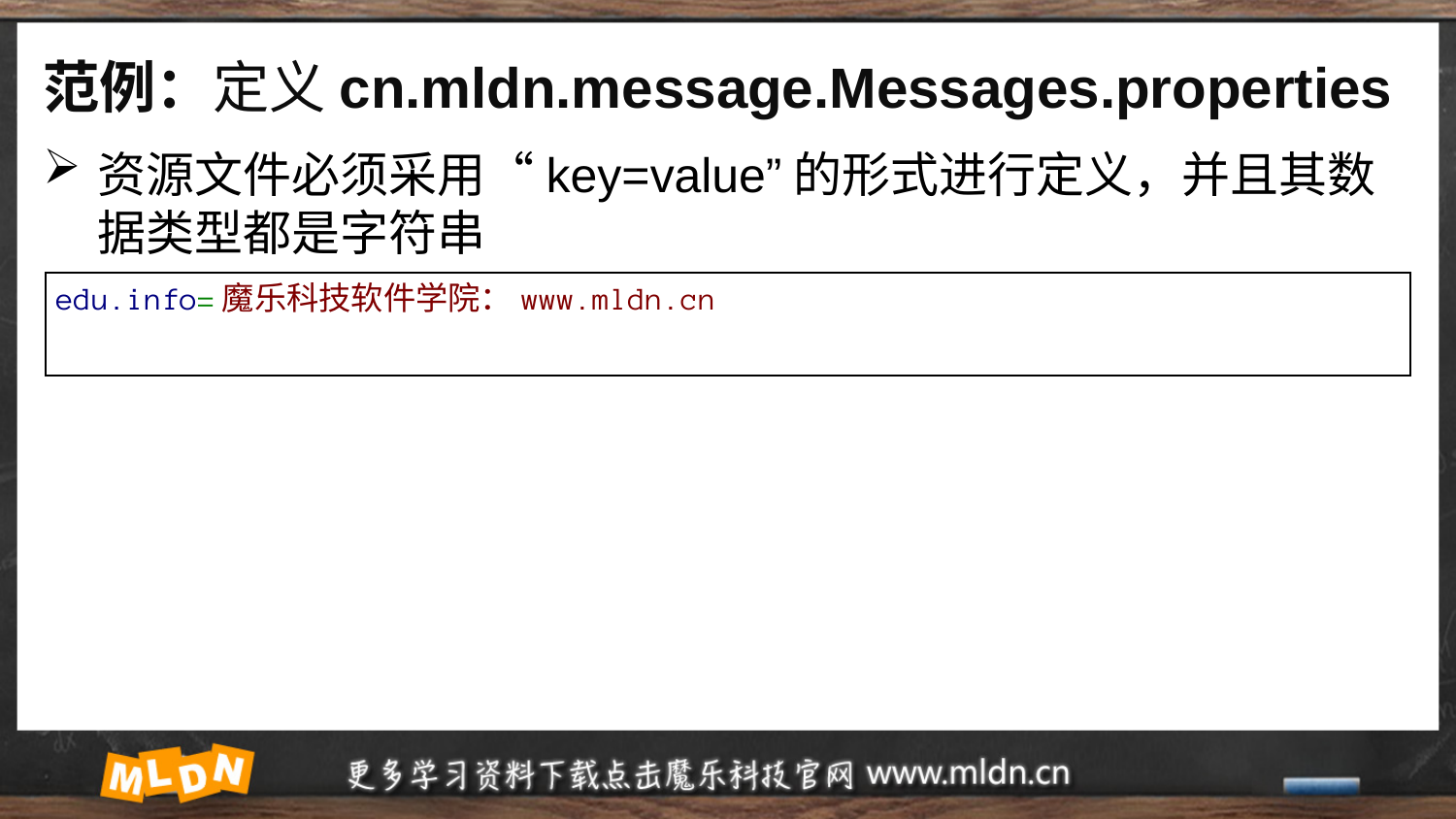

# 范例：定义cn.mldn.message.Messages.properties
资源文件必须采用“key=value”的形式进行定义，并且其数据类型都是字符串
| edu.info=魔乐科技软件学院：www.mldn.cn |
| --- |